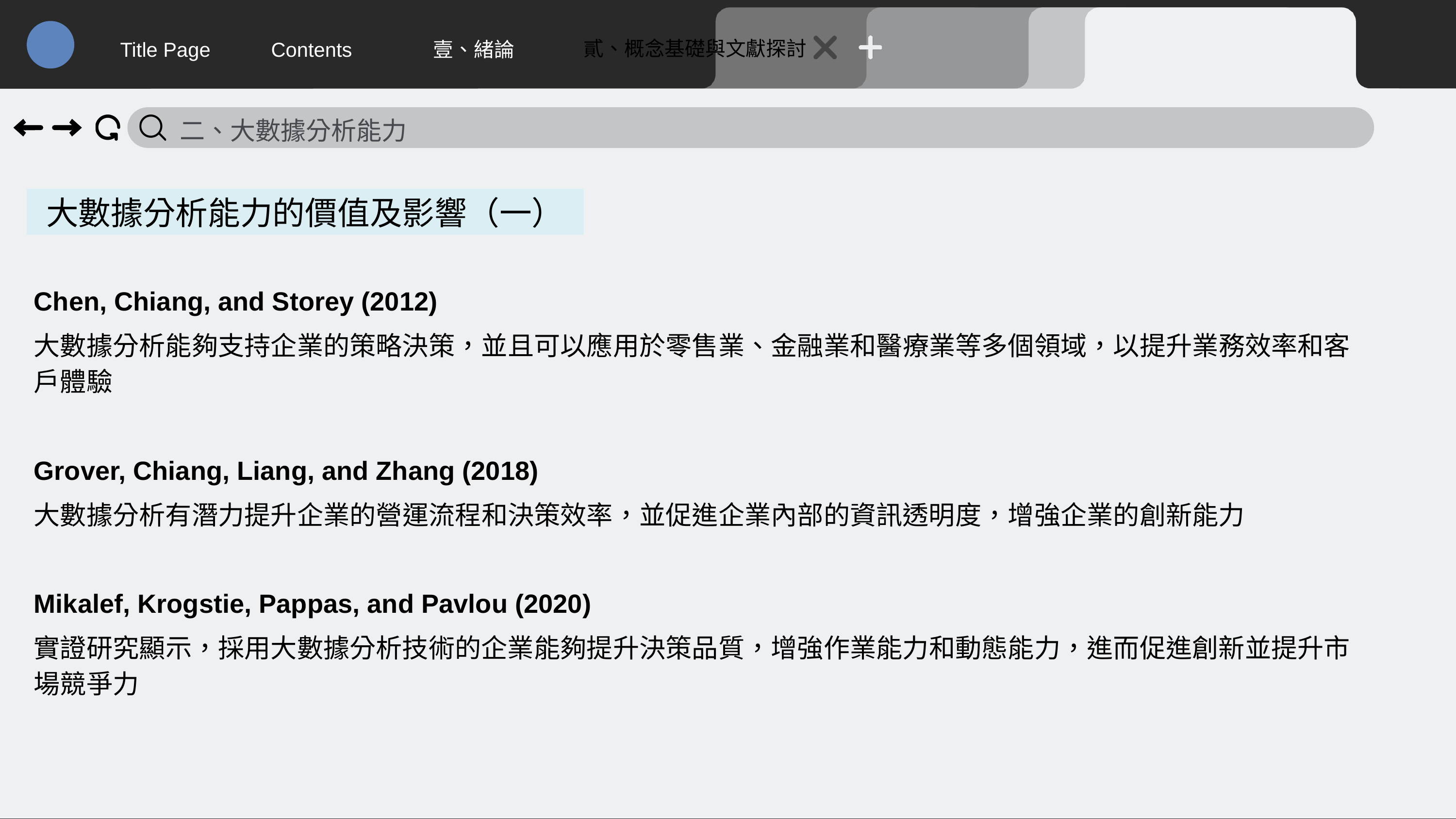

貳、概念基礎與文獻探討
Title Page
Contents
壹、緒論

二、大數據分析能力

大數據分析能力的價值及影響（一）
Chen, Chiang, and Storey (2012)
大數據分析能夠支持企業的策略決策，並且可以應用於零售業、金融業和醫療業等多個領域，以提升業務效率和客戶體驗

Grover, Chiang, Liang, and Zhang (2018)
大數據分析有潛力提升企業的營運流程和決策效率，並促進企業內部的資訊透明度，增強企業的創新能力

Mikalef, Krogstie, Pappas, and Pavlou (2020)
實證研究顯示，採用大數據分析技術的企業能夠提升決策品質，增強作業能力和動態能力，進而促進創新並提升市場競爭力